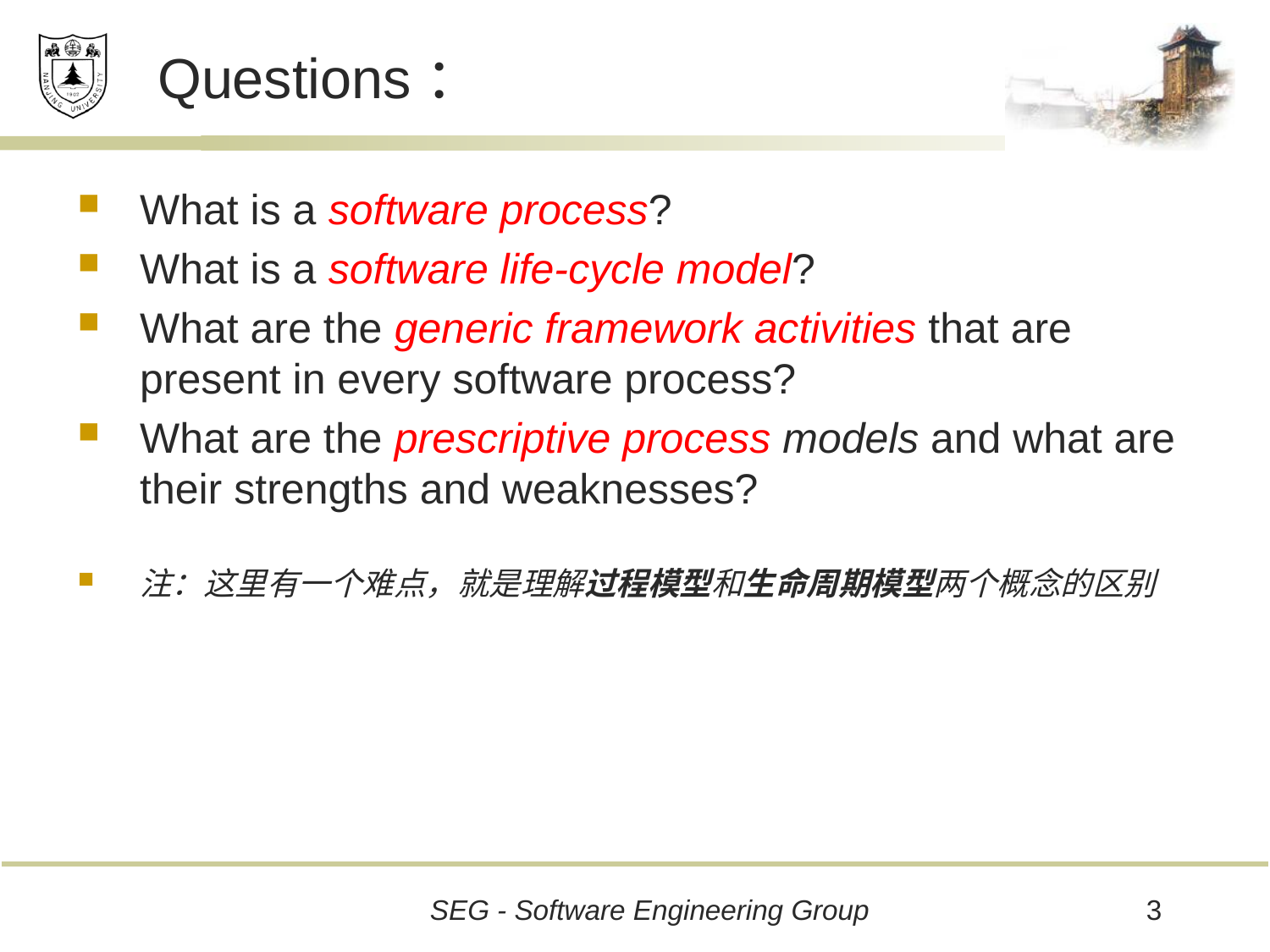

# Questions：
What is a software process?
What is a software life-cycle model?
What are the generic framework activities that are present in every software process?
What are the prescriptive process models and what are their strengths and weaknesses?

注：这里有一个难点，就是理解过程模型和生命周期模型两个概念的区别
3
SEG - Software Engineering Group